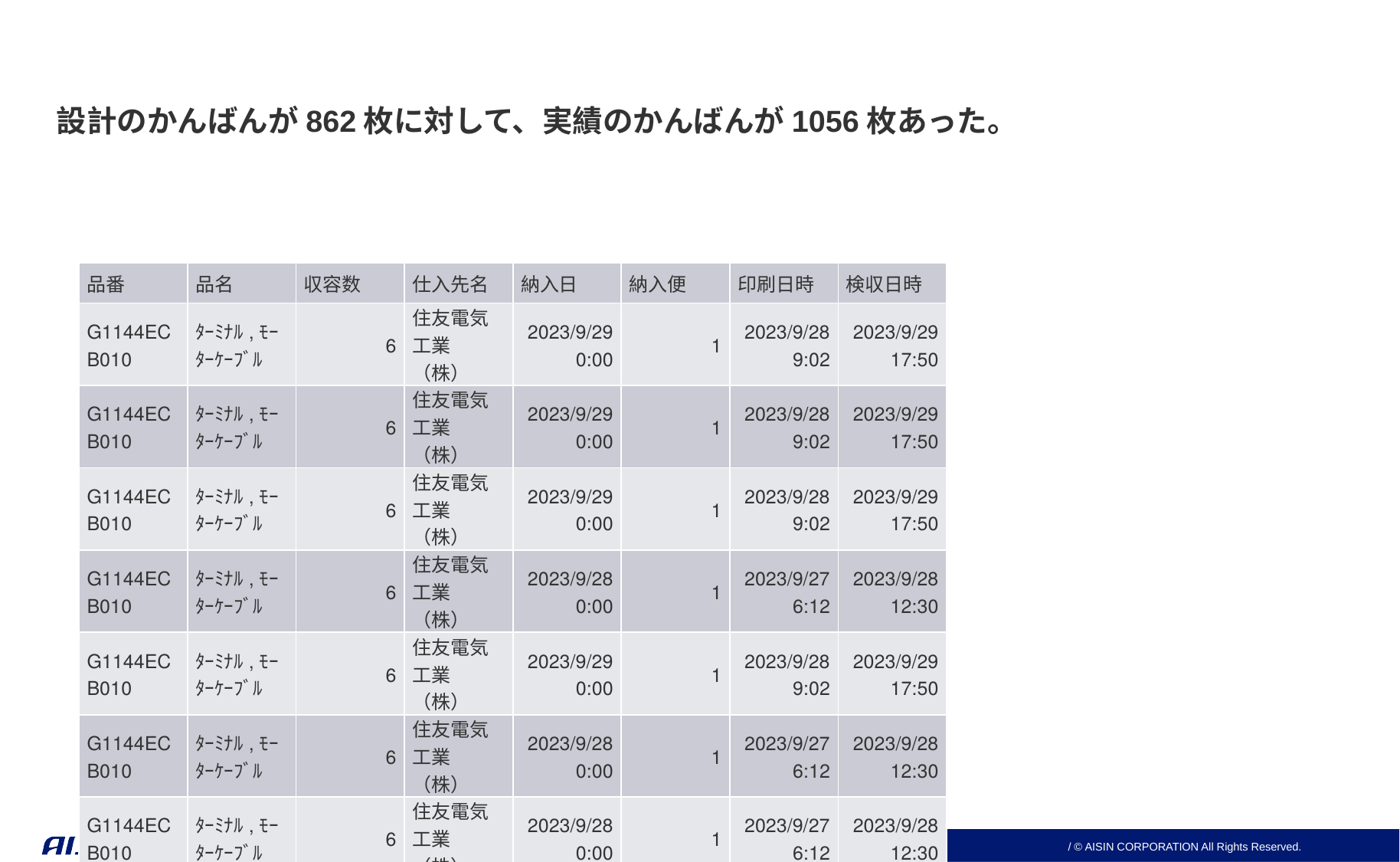

設計のかんばんが862枚に対して、実績のかんばんが1056枚あった。
| 品番 | 品名 | 収容数 | 仕入先名 | 納入日 | 納入便 | 印刷日時 | 検収日時 |
| --- | --- | --- | --- | --- | --- | --- | --- |
| G1144ECB010 | ﾀｰﾐﾅﾙ,ﾓｰﾀｰｹｰﾌﾞﾙ | 6 | 住友電気工業（株） | 2023/9/29 0:00 | 1 | 2023/9/28 9:02 | 2023/9/29 17:50 |
| G1144ECB010 | ﾀｰﾐﾅﾙ,ﾓｰﾀｰｹｰﾌﾞﾙ | 6 | 住友電気工業（株） | 2023/9/29 0:00 | 1 | 2023/9/28 9:02 | 2023/9/29 17:50 |
| G1144ECB010 | ﾀｰﾐﾅﾙ,ﾓｰﾀｰｹｰﾌﾞﾙ | 6 | 住友電気工業（株） | 2023/9/29 0:00 | 1 | 2023/9/28 9:02 | 2023/9/29 17:50 |
| G1144ECB010 | ﾀｰﾐﾅﾙ,ﾓｰﾀｰｹｰﾌﾞﾙ | 6 | 住友電気工業（株） | 2023/9/28 0:00 | 1 | 2023/9/27 6:12 | 2023/9/28 12:30 |
| G1144ECB010 | ﾀｰﾐﾅﾙ,ﾓｰﾀｰｹｰﾌﾞﾙ | 6 | 住友電気工業（株） | 2023/9/29 0:00 | 1 | 2023/9/28 9:02 | 2023/9/29 17:50 |
| G1144ECB010 | ﾀｰﾐﾅﾙ,ﾓｰﾀｰｹｰﾌﾞﾙ | 6 | 住友電気工業（株） | 2023/9/28 0:00 | 1 | 2023/9/27 6:12 | 2023/9/28 12:30 |
| G1144ECB010 | ﾀｰﾐﾅﾙ,ﾓｰﾀｰｹｰﾌﾞﾙ | 6 | 住友電気工業（株） | 2023/9/28 0:00 | 1 | 2023/9/27 6:12 | 2023/9/28 12:30 |
| G1144ECB010 | ﾀｰﾐﾅﾙ,ﾓｰﾀｰｹｰﾌﾞﾙ | 6 | 住友電気工業（株） | 2023/9/28 0:00 | 1 | 2023/9/27 6:12 | 2023/9/28 12:30 |
| G1144ECB010 | ﾀｰﾐﾅﾙ,ﾓｰﾀｰｹｰﾌﾞﾙ | 6 | 住友電気工業（株） | 2023/9/28 0:00 | 1 | 2023/9/27 6:12 | 2023/9/28 12:30 |
| G1144ECB010 | ﾀｰﾐﾅﾙ,ﾓｰﾀｰｹｰﾌﾞﾙ | 6 | 住友電気工業（株） | 2023/9/28 0:00 | 1 | 2023/9/27 6:12 | 2023/9/28 12:30 |
5